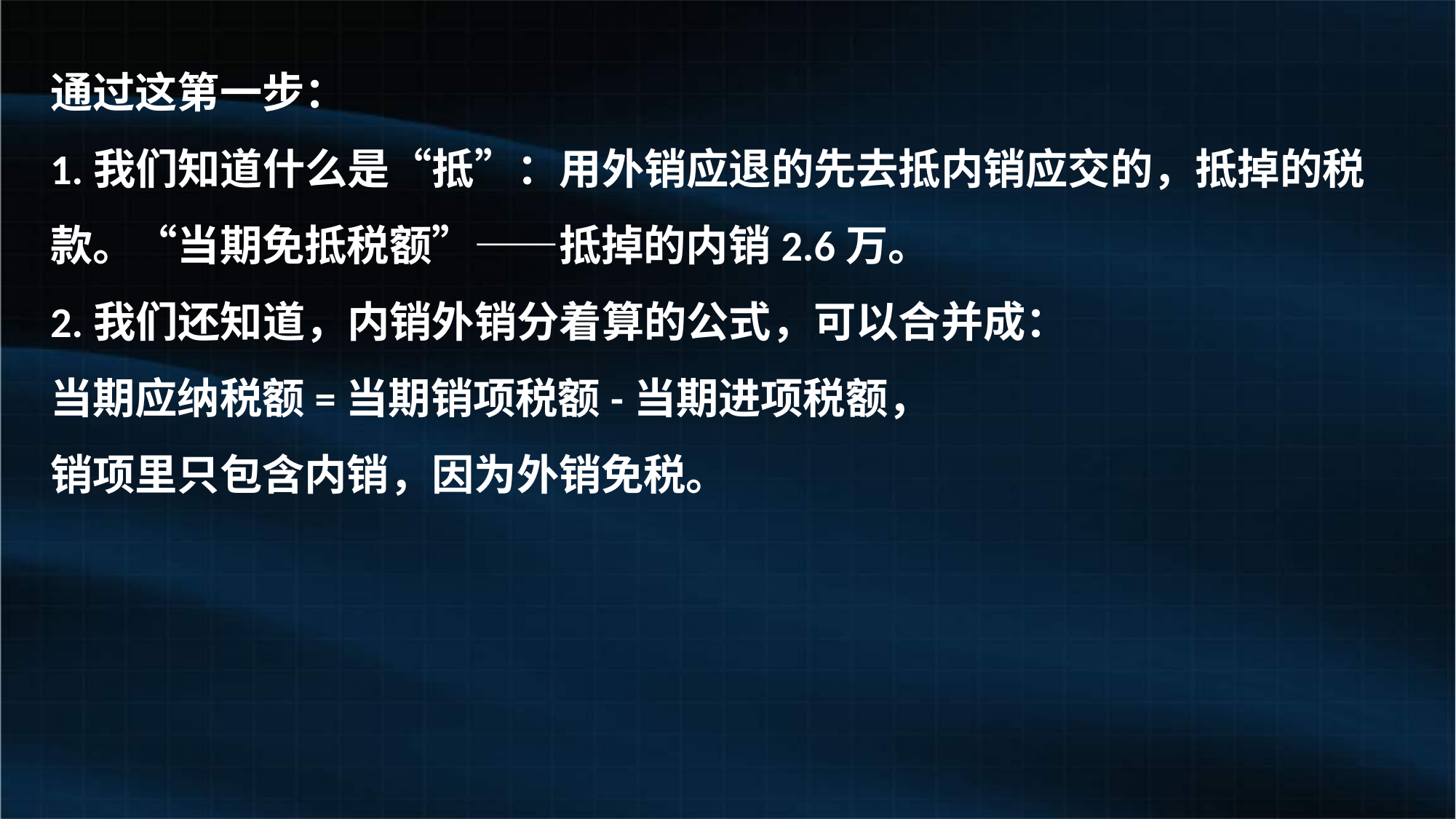

通过这第一步：
1.我们知道什么是“抵”：用外销应退的先去抵内销应交的，抵掉的税款。“当期免抵税额”——抵掉的内销2.6万。
2.我们还知道，内销外销分着算的公式，可以合并成：
当期应纳税额=当期销项税额-当期进项税额，
销项里只包含内销，因为外销免税。